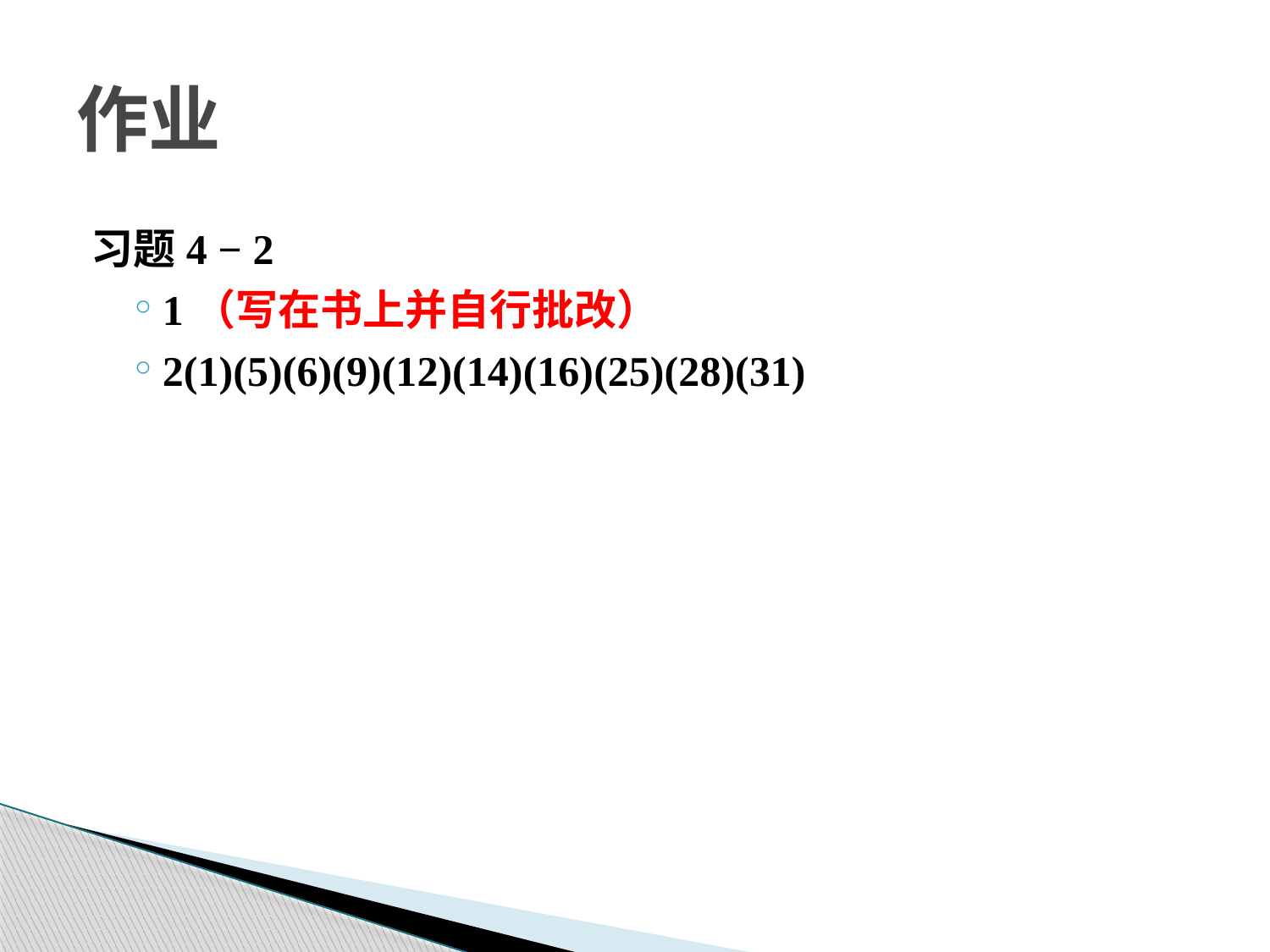

# 作业
习题4 − 2
1（写在书上并自行批改）
2(1)(5)(6)(9)(12)(14)(16)(25)(28)(31)